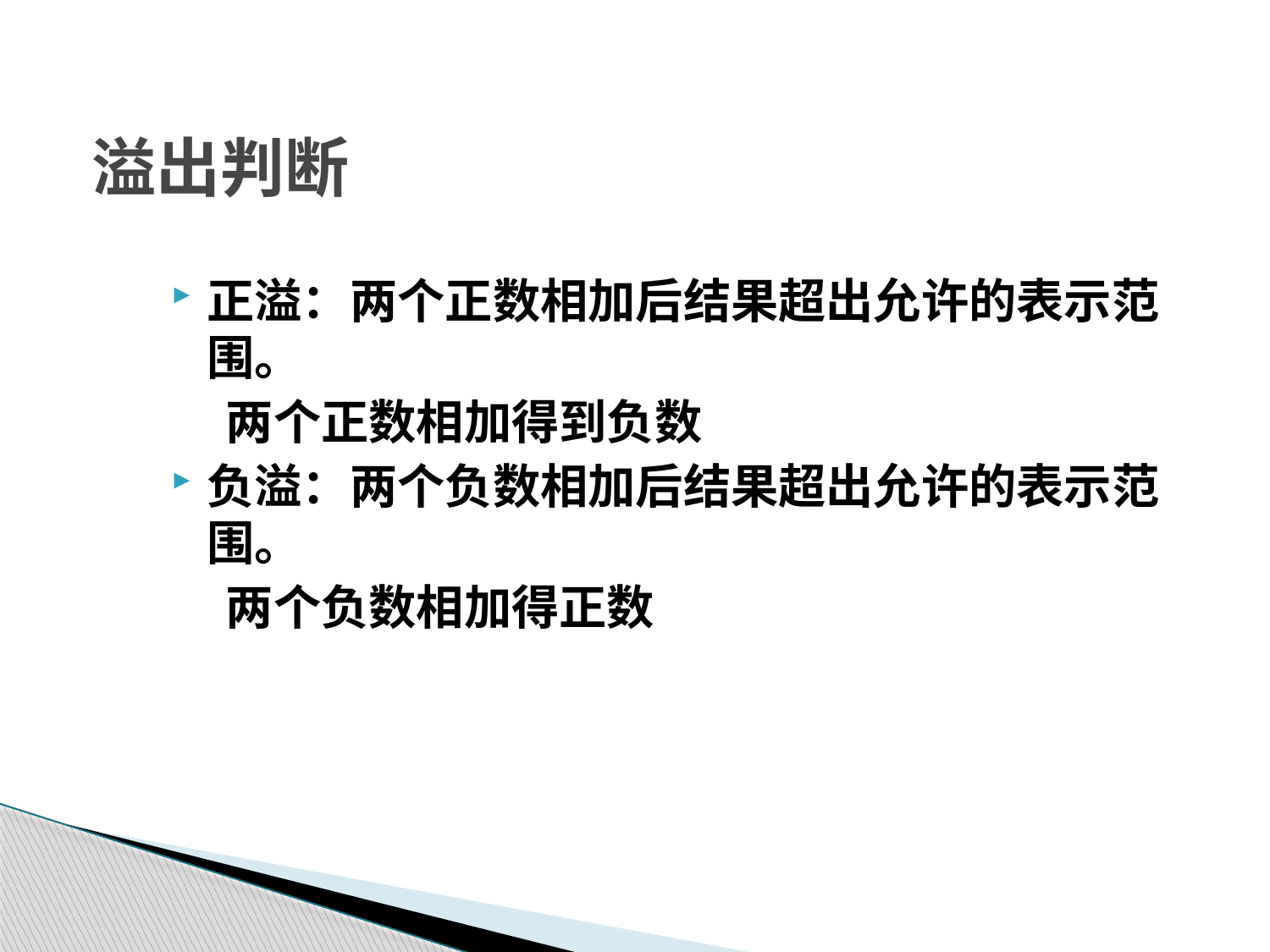

# 溢出判断
正溢：两个正数相加后结果超出允许的表示范围。
    两个正数相加得到负数
负溢：两个负数相加后结果超出允许的表示范围。
    两个负数相加得正数